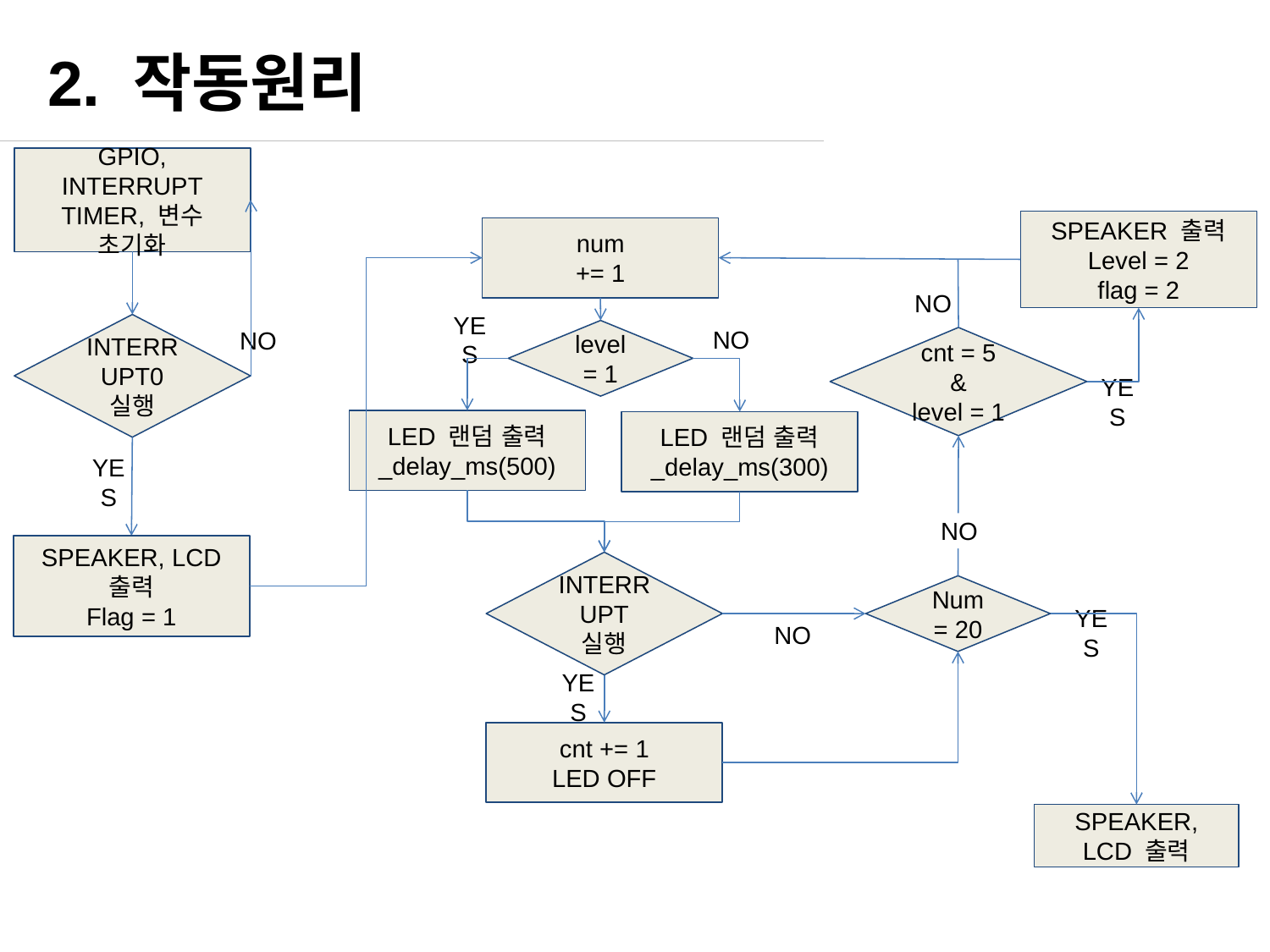

2. 작동원리
GPIO, INTERRUPT
TIMER, 변수 초기화
SPEAKER 출력
Level = 2
flag = 2
num
+= 1
NO
INTERRUPT0
실행
level = 1
NO
YES
NO
cnt = 5
 &
level = 1
YES
LED 랜덤 출력
_delay_ms(500)
LED 랜덤 출력
_delay_ms(300)
YES
NO
SPEAKER, LCD 출력
Flag = 1
INTERRUPT
실행
Num = 20
YES
NO
YES
cnt += 1
LED OFF
SPEAKER, LCD 출력